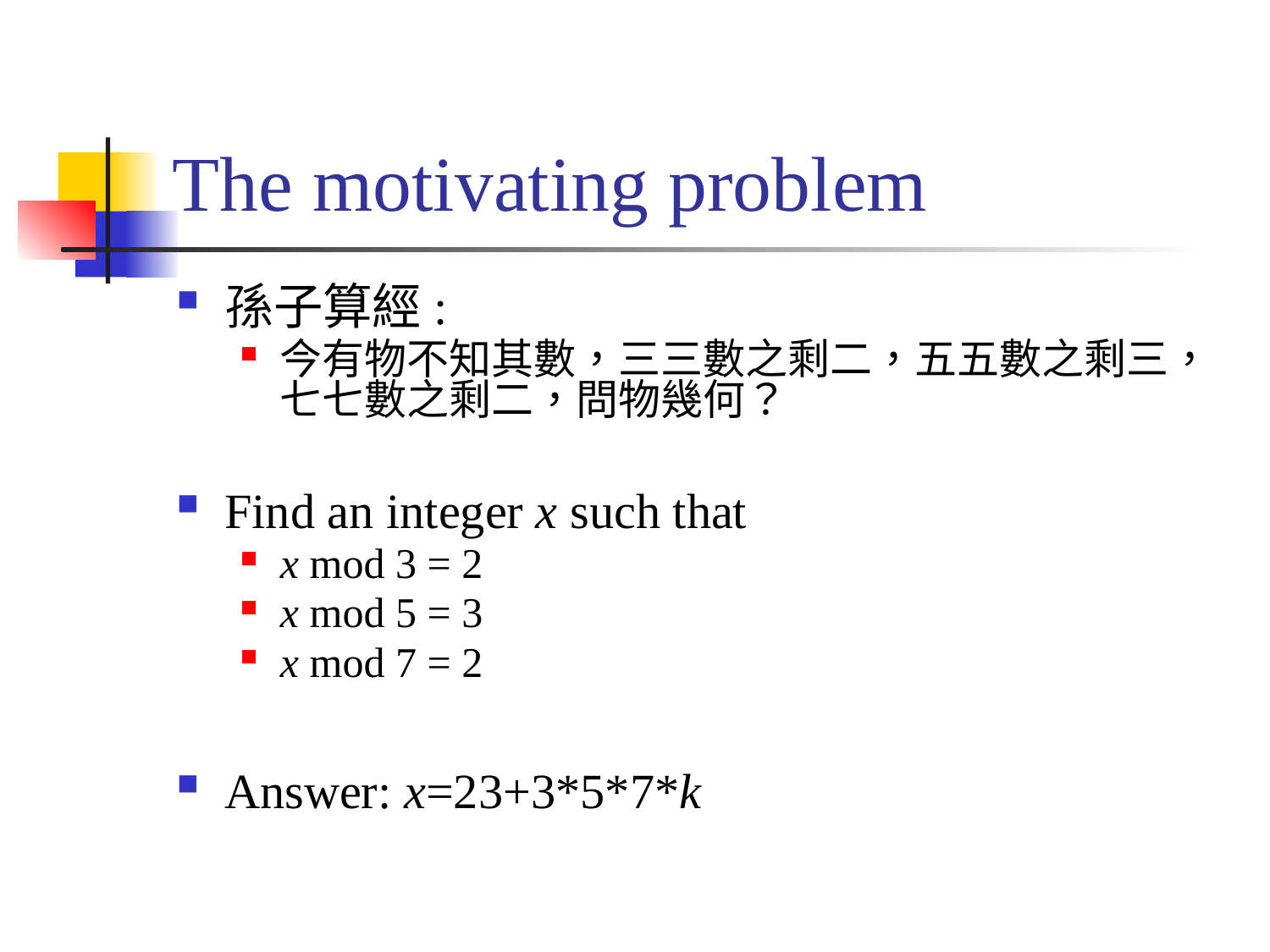

# The motivating problem
孫子算經:
今有物不知其數，三三數之剩二，五五數之剩三，七七數之剩二，問物幾何？

Find an integer x such that
x mod 3 = 2
x mod 5 = 3
x mod 7 = 2

Answer: x=23+3*5*7*k